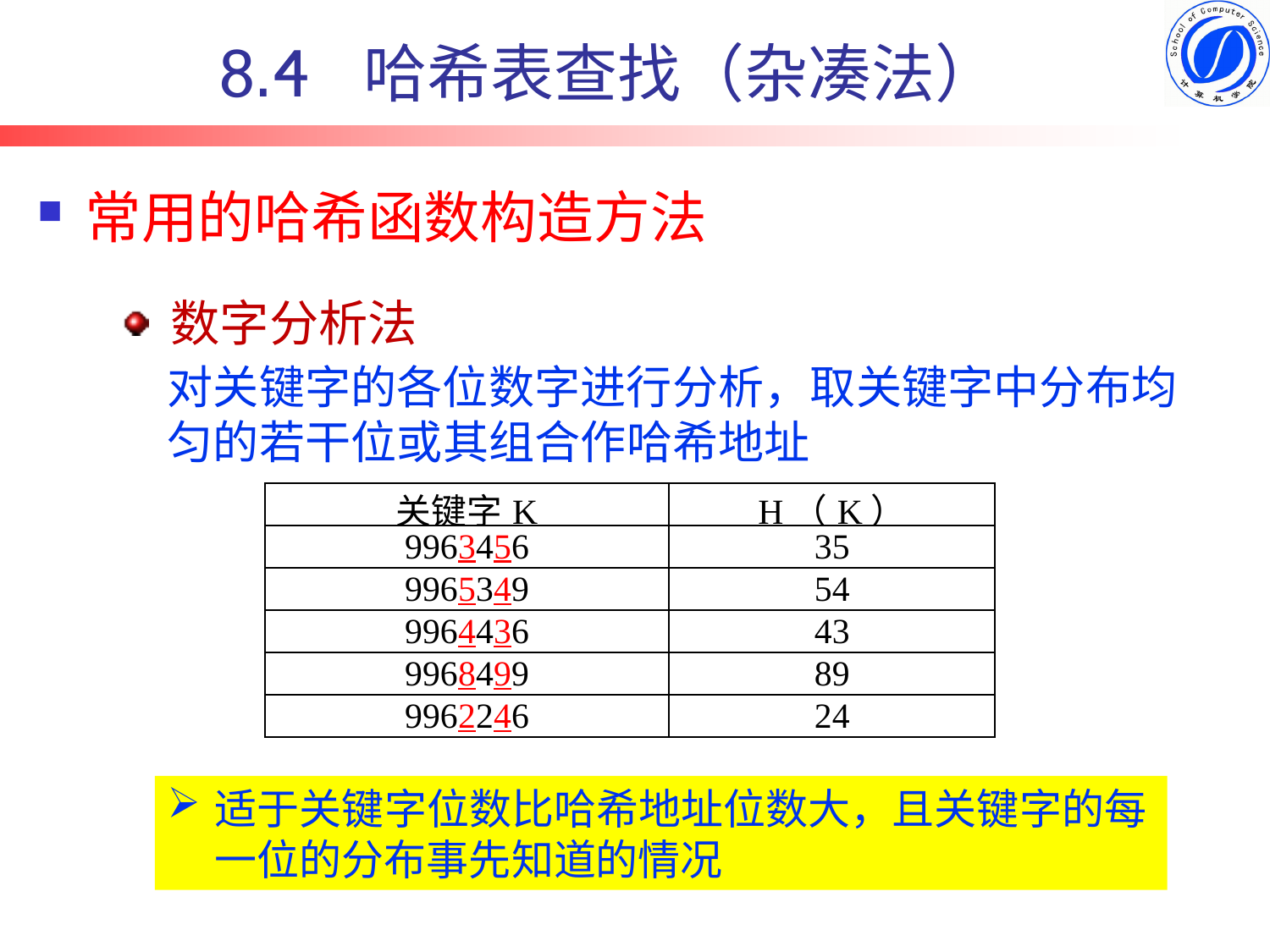

# 8.4  哈希表查找（杂凑法）
常用的哈希函数构造方法
数字分析法
对关键字的各位数字进行分析，取关键字中分布均匀的若干位或其组合作哈希地址
| 关键字K | H（K） |
| --- | --- |
| 9963456 | 35 |
| 9965349 | 54 |
| 9964436 | 43 |
| 9968499 | 89 |
| 9962246 | 24 |
适于关键字位数比哈希地址位数大，且关键字的每一位的分布事先知道的情况